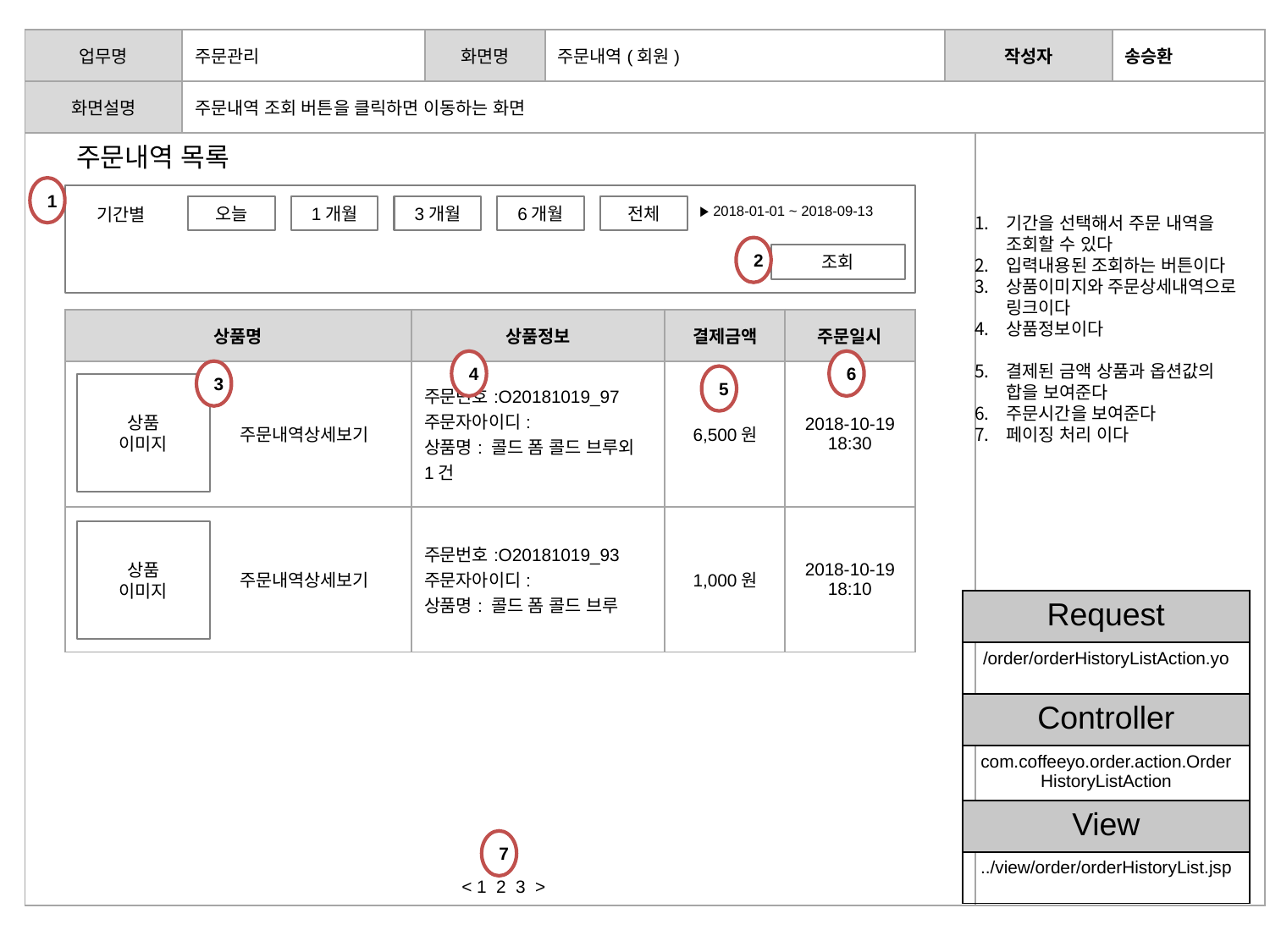

| 업무명 | 주문관리 | 화면명 | 주문내역(회원) | 작성자 |  | 송승환 |
| --- | --- | --- | --- | --- | --- | --- |
| 화면설명 | 주문내역 조회 버튼을 클릭하면 이동하는 화면 |  |  |  |  |  |
|  |  |  |  |  |  |  |
주문내역 목록
1

▶ 2018-01-01 ~ 2018-09-13
오늘
1개월
3개월
6개월
전체
기간별
기간을 선택해서 주문 내역을 조회할 수 있다
입력내용된 조회하는 버튼이다
상품이미지와 주문상세내역으로 링크이다
상품정보이다

결제된 금액 상품과 옵션값의 합을 보여준다
주문시간을 보여준다
페이징 처리 이다

2
조회
| 상품명 | 상품정보 | 결제금액 | 주문일시 |
| --- | --- | --- | --- |
| 주문내역상세보기 | 주문번호:O20181019\_97 주문자아이디: 상품명: 콜드 폼 콜드 브루외 1건 | 6,500원 | 2018-10-19 18:30 |
| 주문내역상세보기 | 주문번호:O20181019\_93 주문자아이디: 상품명: 콜드 폼 콜드 브루 | 1,000원 | 2018-10-19 18:10 |
4
6
3
5
상품
이미지
상품
이미지
| Request |
| --- |
| /order/orderHistoryListAction.yo |
| Controller |
| com.coffeeyo.order.action.OrderHistoryListAction |
| View |
| ../view/order/orderHistoryList.jsp |
7
< 1  2  3  >